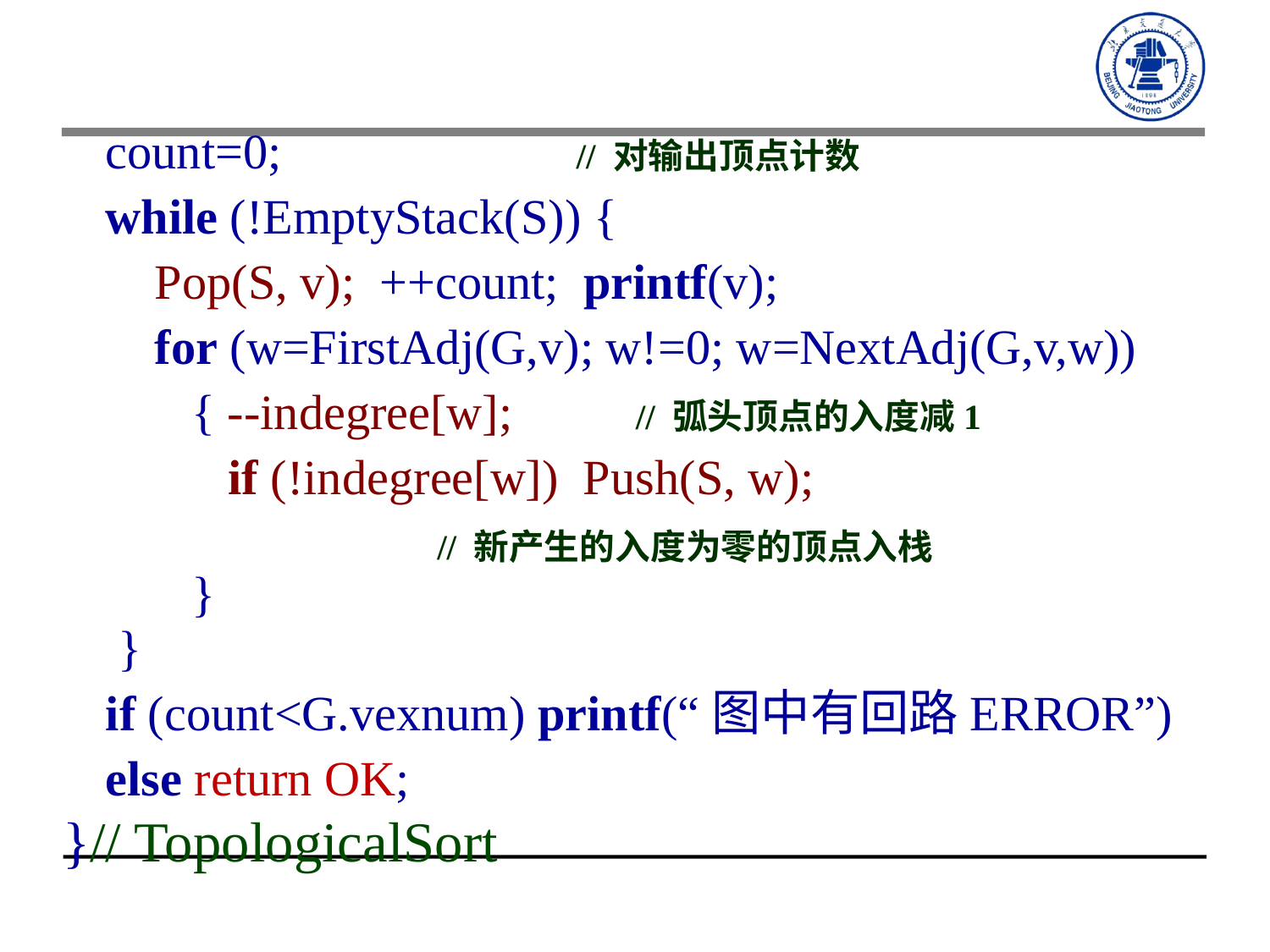

count=0;                        // 对输出顶点计数
while (!EmptyStack(S)) {
    Pop(S, v);  ++count;  printf(v);
    for (w=FirstAdj(G,v); w!=0; w=NextAdj(G,v,w))
       { --indegree[w];          // 弧头顶点的入度减1
          if (!indegree[w])  Push(S, w);
                           // 新产生的入度为零的顶点入栈
       }
 }
if (count<G.vexnum) printf(“图中有回路ERROR”)
else return OK;
}// TopologicalSort